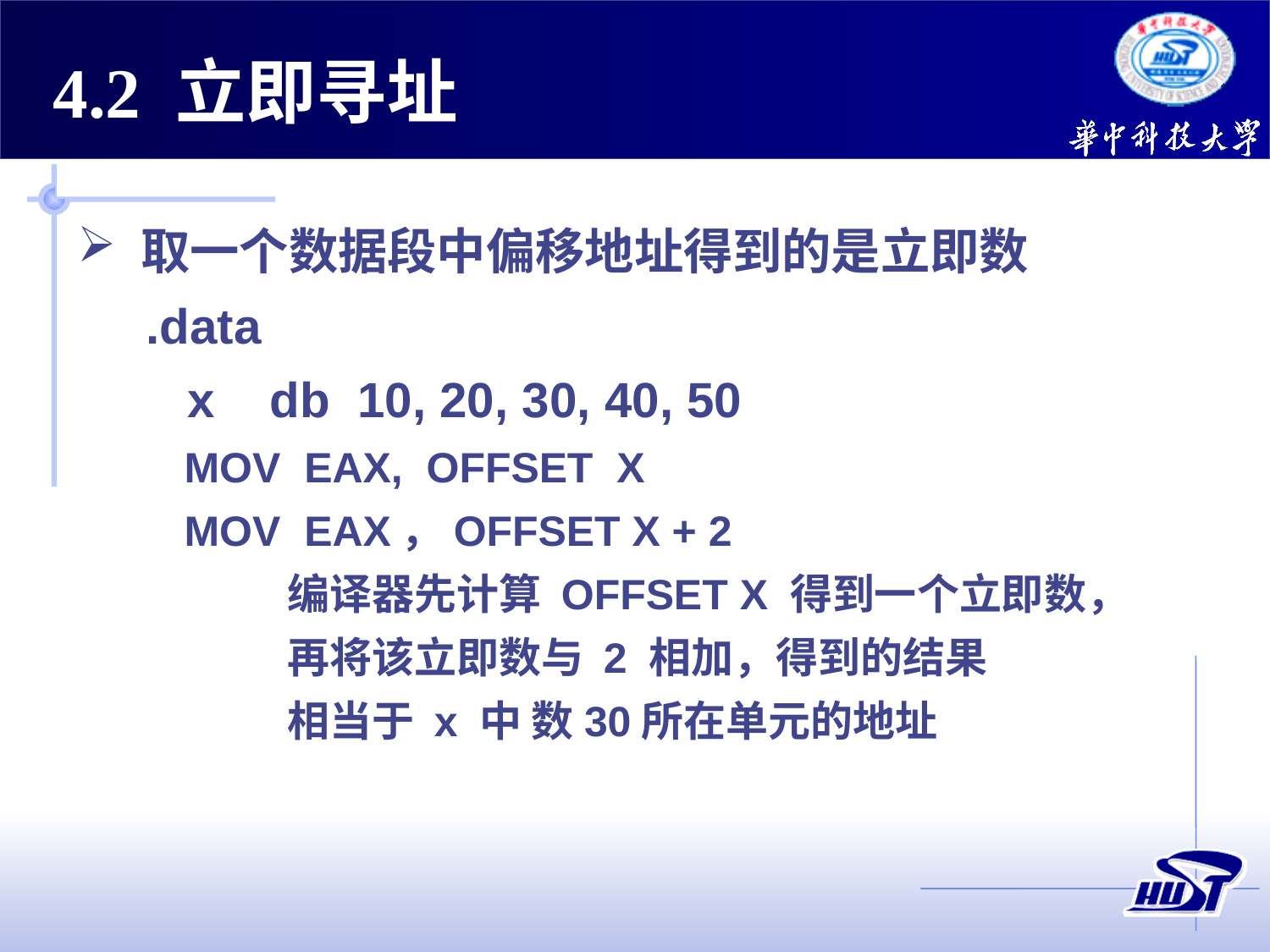

4.2 立即寻址
取一个数据段中偏移地址得到的是立即数
     .data
        x    db  10, 20, 30, 40, 50
         MOV  EAX,  OFFSET  X
         MOV  EAX，OFFSET X + 2
                     编译器先计算 OFFSET X 得到一个立即数，
                     再将该立即数与 2 相加，得到的结果
                     相当于 x 中 数30所在单元的地址